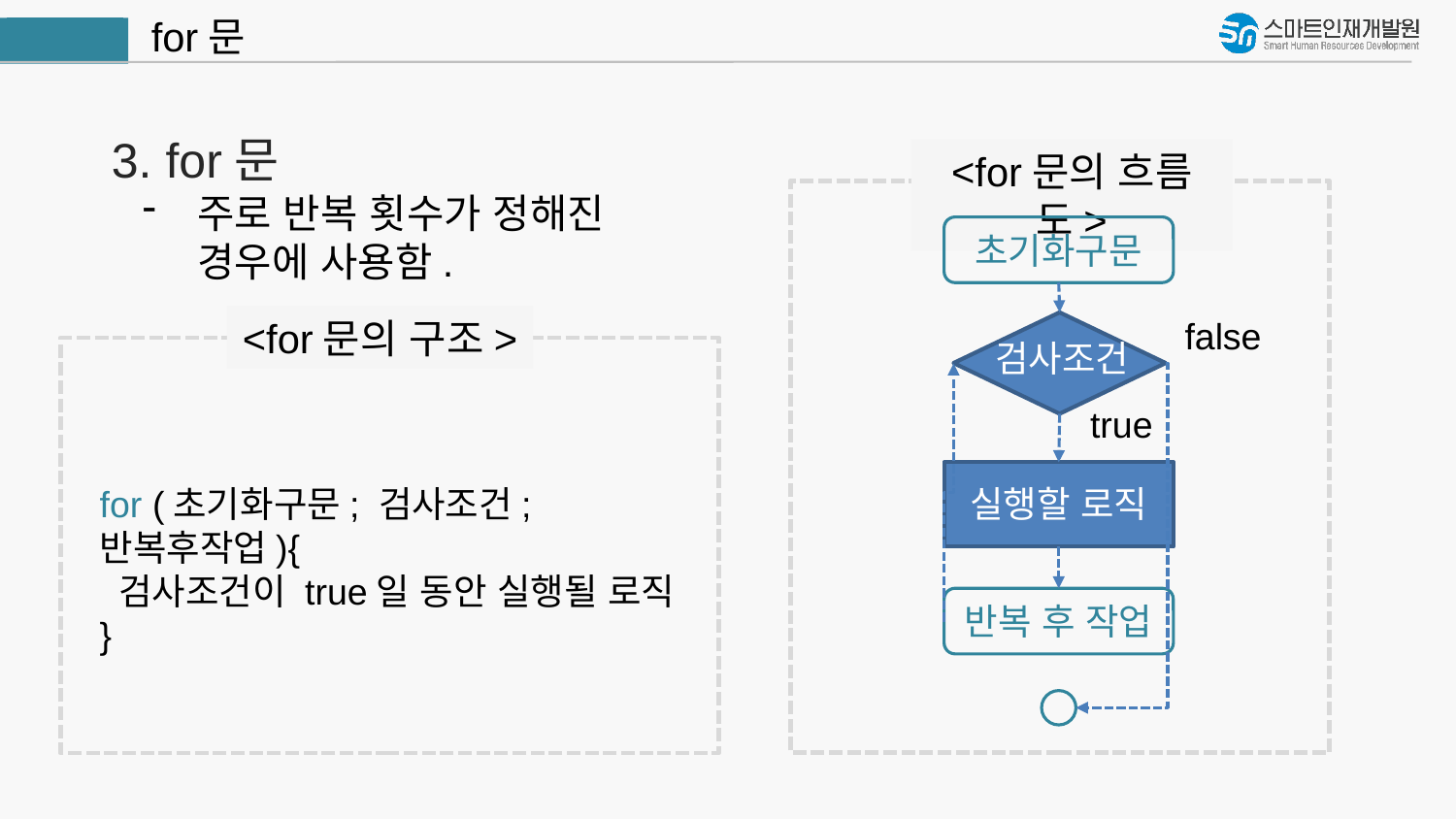

for문

Java
3. for문
<for문의 흐름도>

초기화구문
false

검사조건
true

실행할 로직
반복 후 작업

주로 반복 횟수가 정해진
경우에 사용함.
<for문의 구조>

for (초기화구문; 검사조건; 반복후작업){
 검사조건이 true일 동안 실행될 로직
}